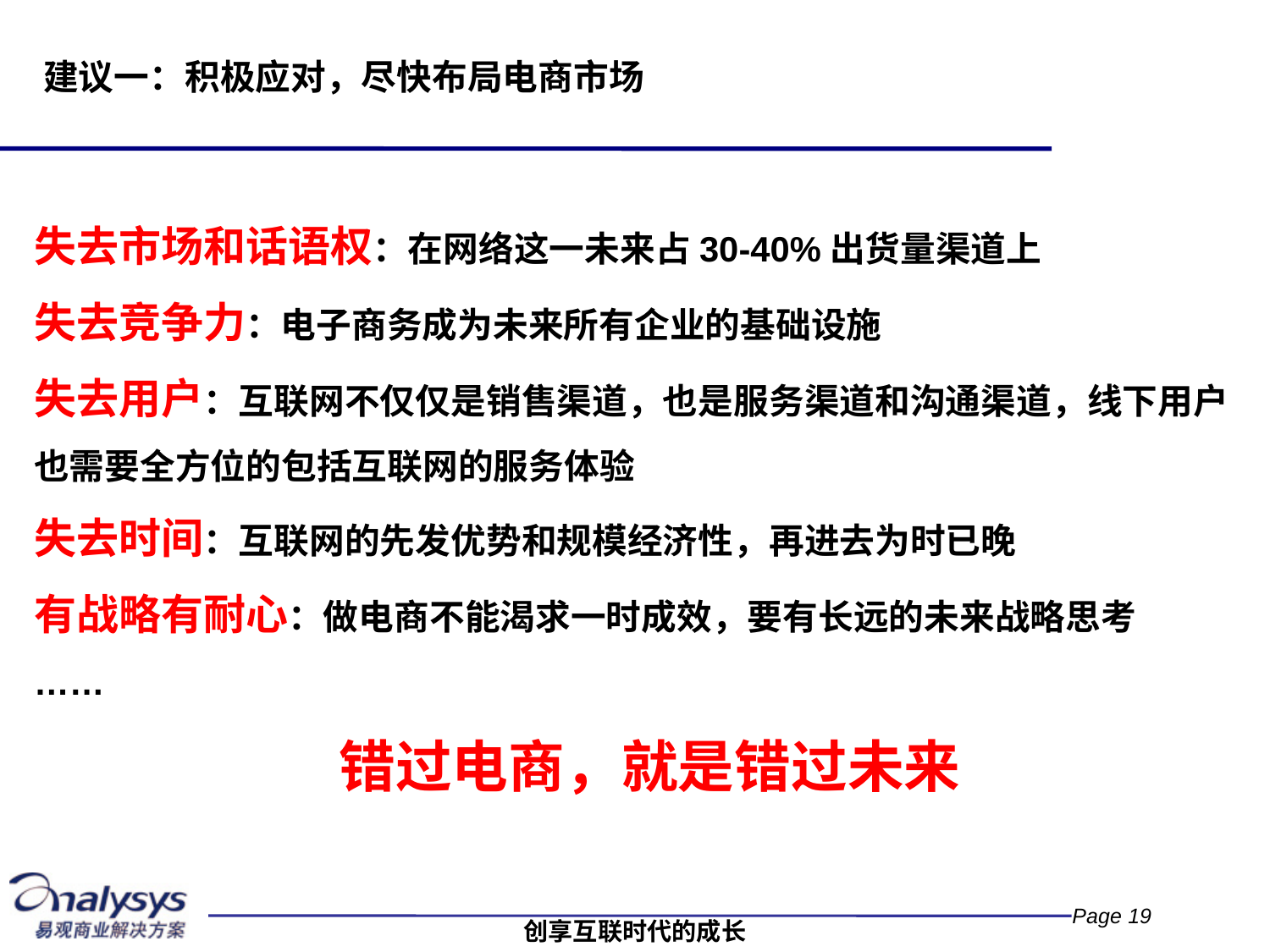

# 建议一：积极应对，尽快布局电商市场
失去市场和话语权：在网络这一未来占30-40%出货量渠道上
失去竞争力：电子商务成为未来所有企业的基础设施
失去用户：互联网不仅仅是销售渠道，也是服务渠道和沟通渠道，线下用户也需要全方位的包括互联网的服务体验
失去时间：互联网的先发优势和规模经济性，再进去为时已晚
有战略有耐心：做电商不能渴求一时成效，要有长远的未来战略思考
……

错过电商，就是错过未来